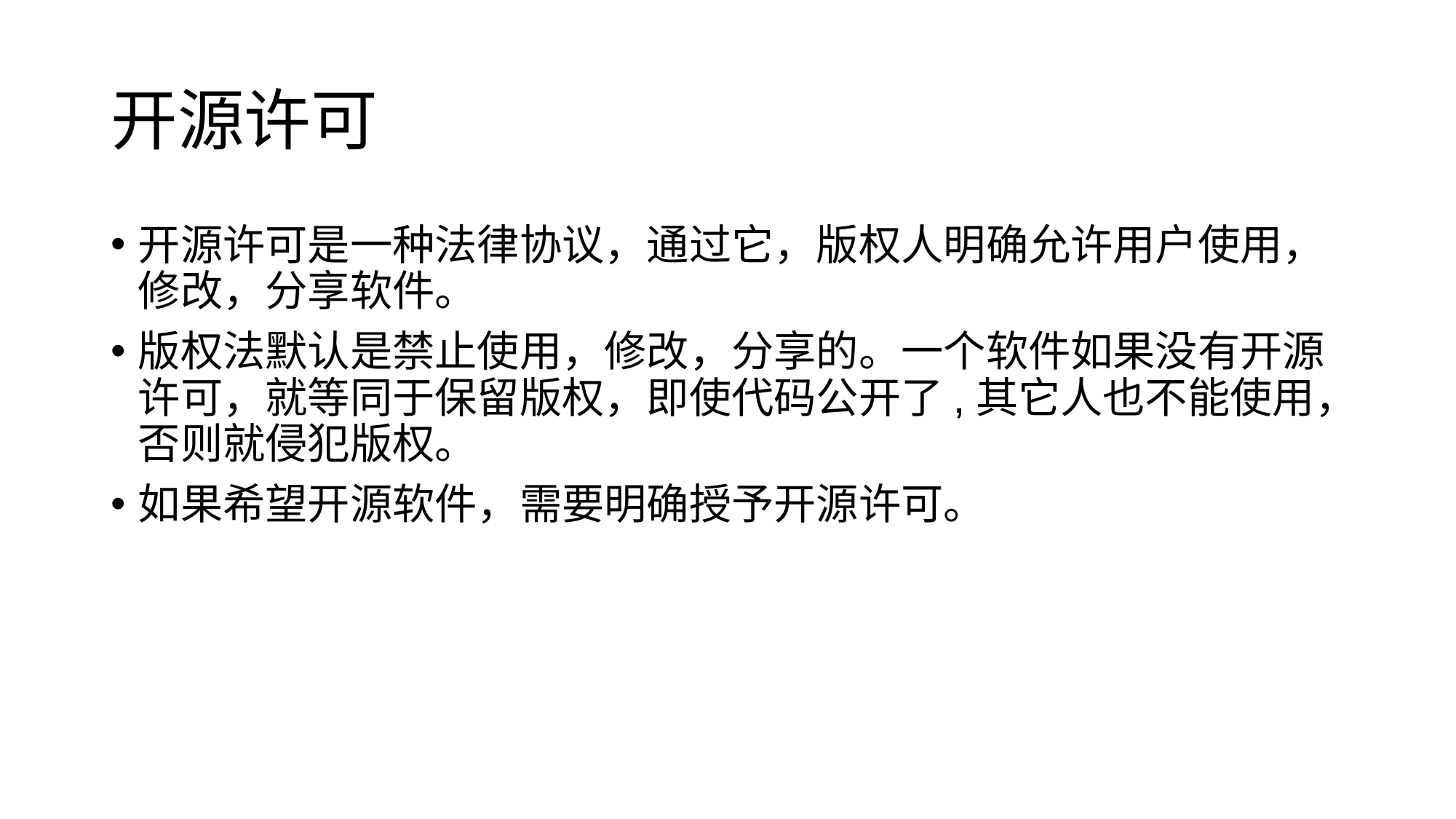

# 开源许可
开源许可是一种法律协议，通过它，版权人明确允许用户使用，修改，分享软件。
版权法默认是禁止使用，修改，分享的。一个软件如果没有开源许可，就等同于保留版权，即使代码公开了,其它人也不能使用，否则就侵犯版权。
如果希望开源软件，需要明确授予开源许可。